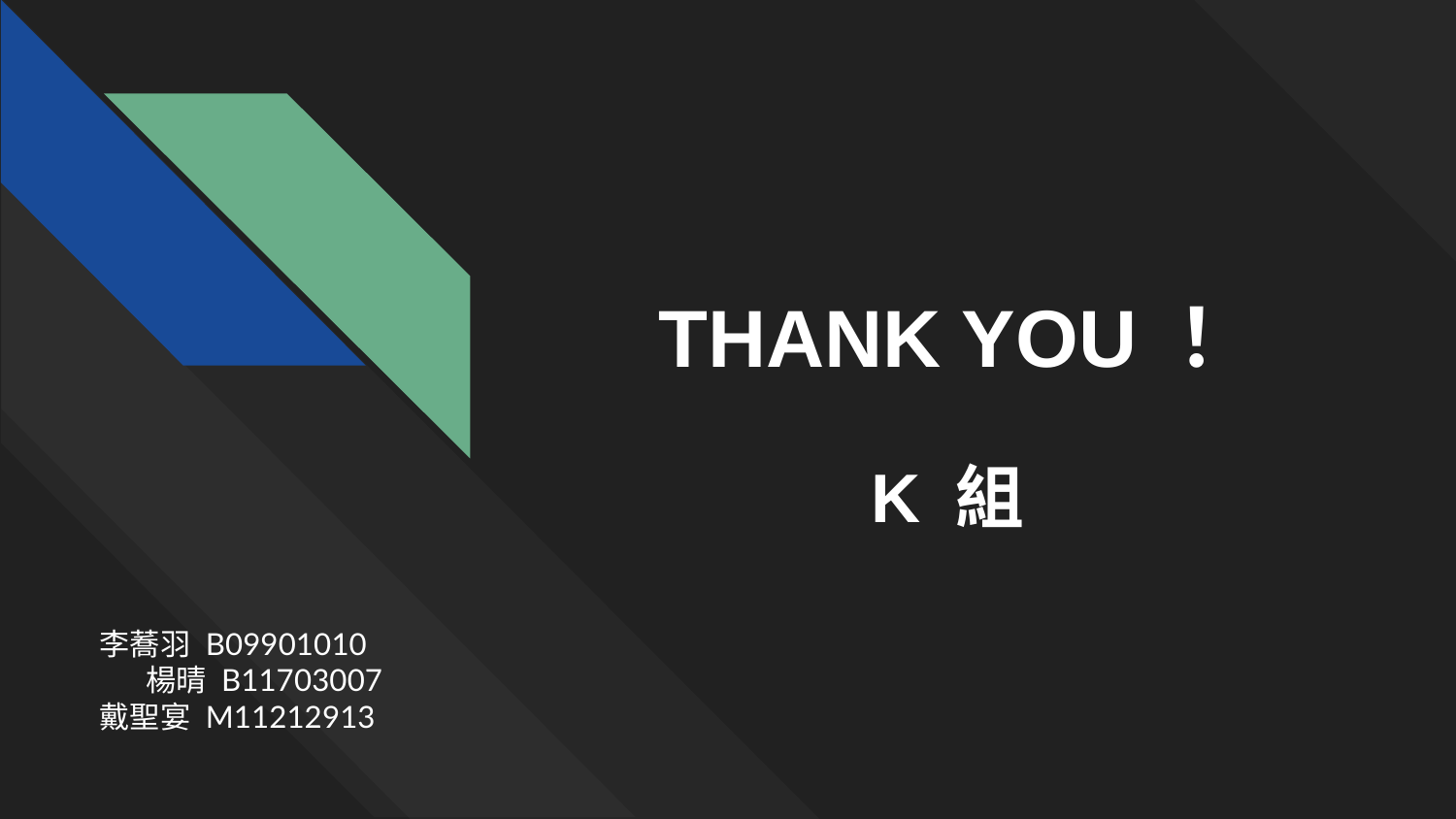

# THANK YOU！
K 組
李蕎羽 B09901010
     楊晴 B11703007
戴聖宴 M11212913